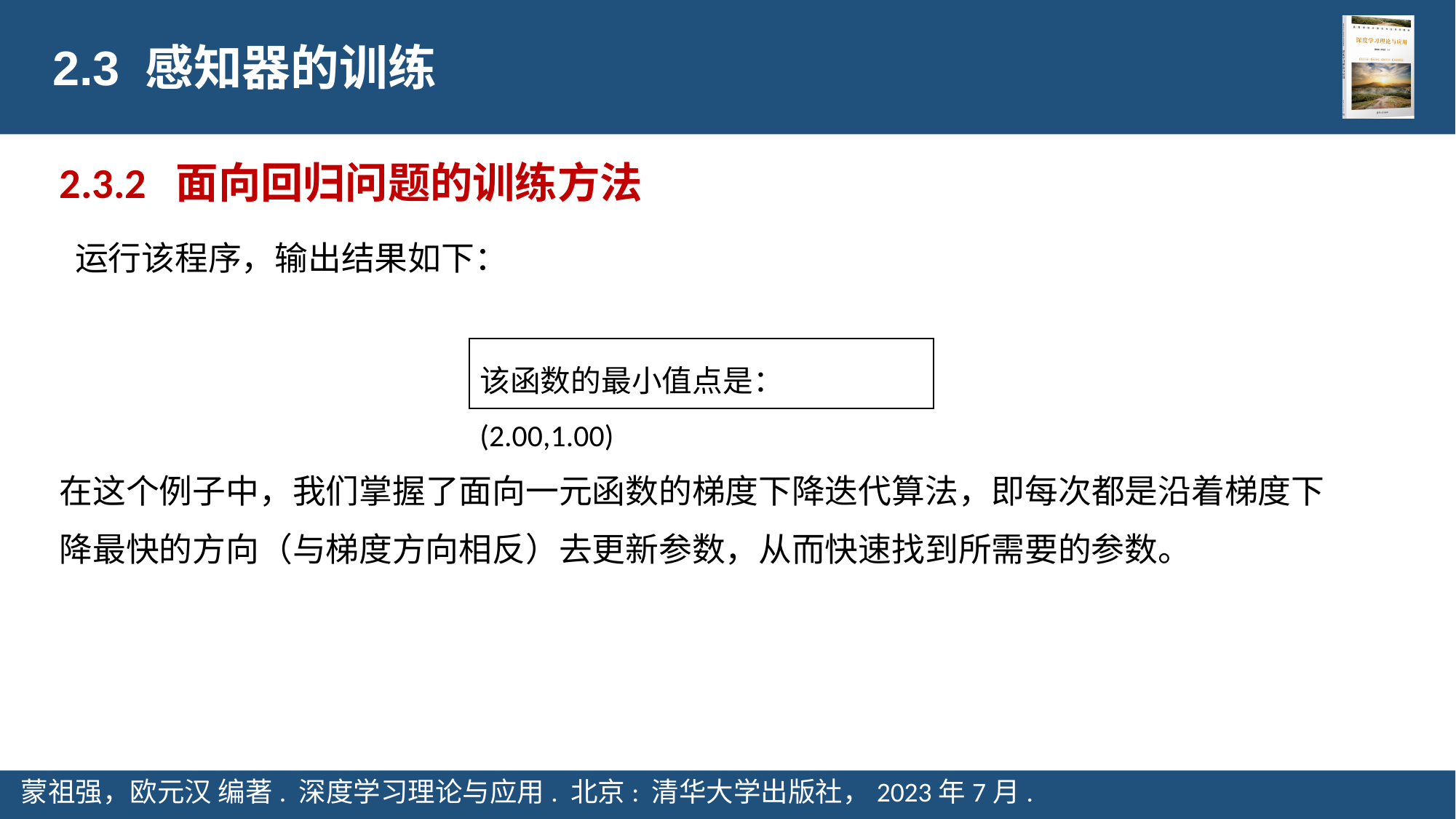

2.3 感知器的训练
2.3.2  面向回归问题的训练方法
 运行该程序，输出结果如下：

在这个例子中，我们掌握了面向一元函数的梯度下降迭代算法，即每次都是沿着梯度下
降最快的方向（与梯度方向相反）去更新参数，从而快速找到所需要的参数。

该函数的最小值点是：(2.00,1.00)